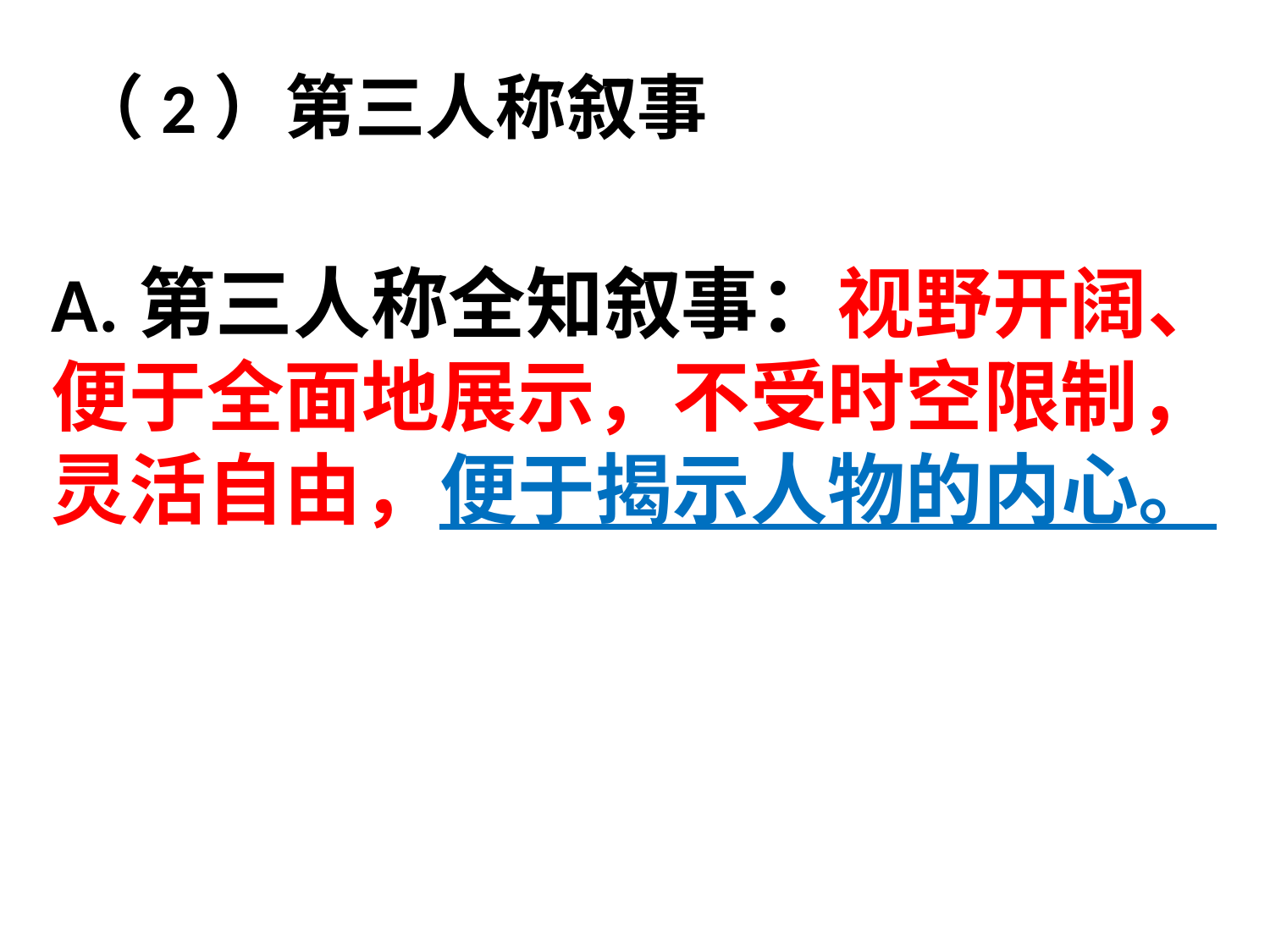

（2）第三人称叙事
A.第三人称全知叙事：视野开阔、便于全面地展示，不受时空限制，灵活自由，便于揭示人物的内心。